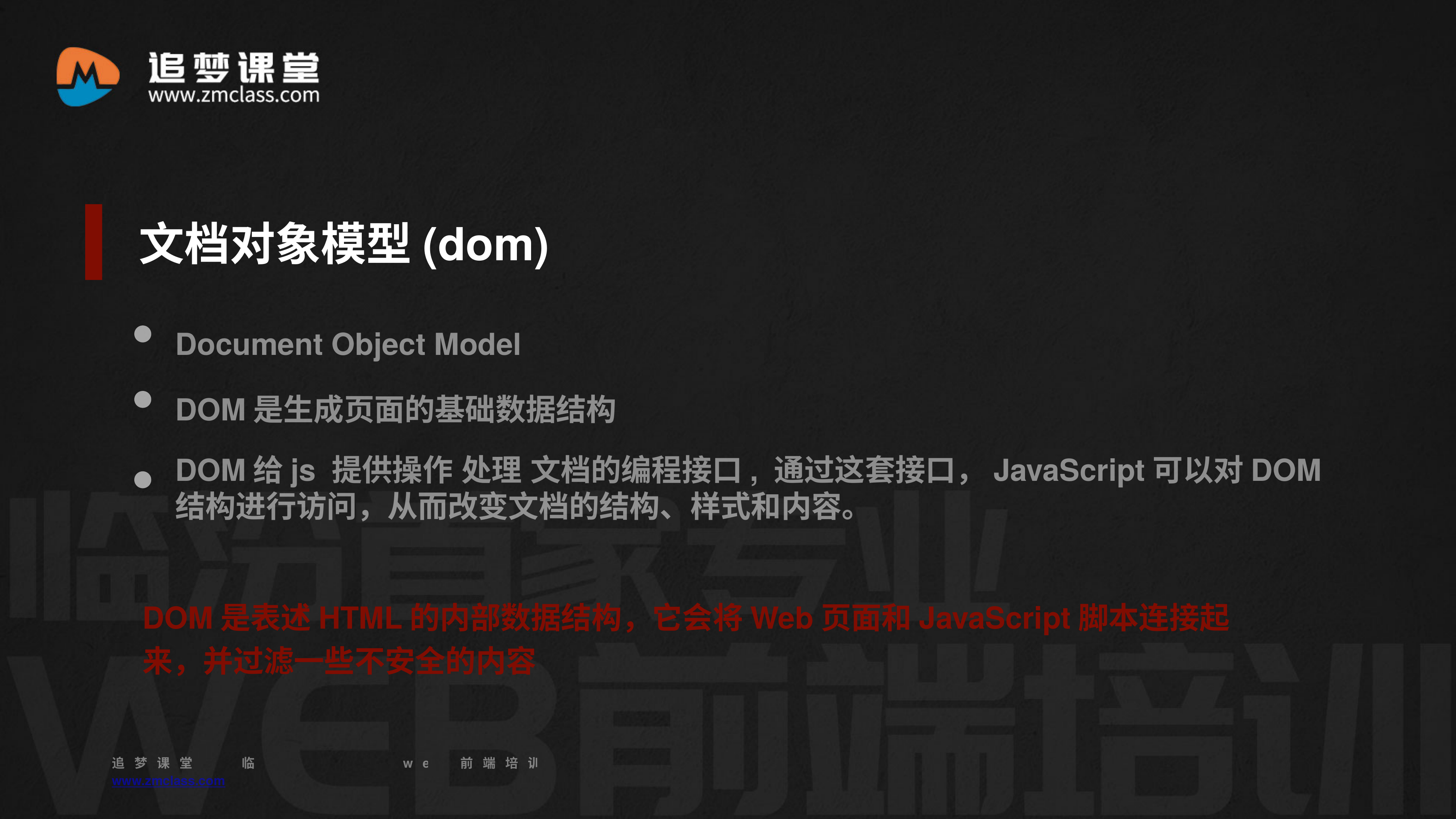

文档对象模型(dom)
Document Object Model

DOM是生成页面的基础数据结构

DOM给js 提供操作 处理 文档的编程接口, 通过这套接口，JavaScript可以对DOM结构进行访问，从而改变文档的结构、样式和内容。

DOM是表述HTML的内部数据结构，它会将Web页面和JavaScript脚本连接起来，并过滤一些不安全的内容
追梦课堂   临汾首家专业的web前端培训机构                                                          www.zmclass.com
3